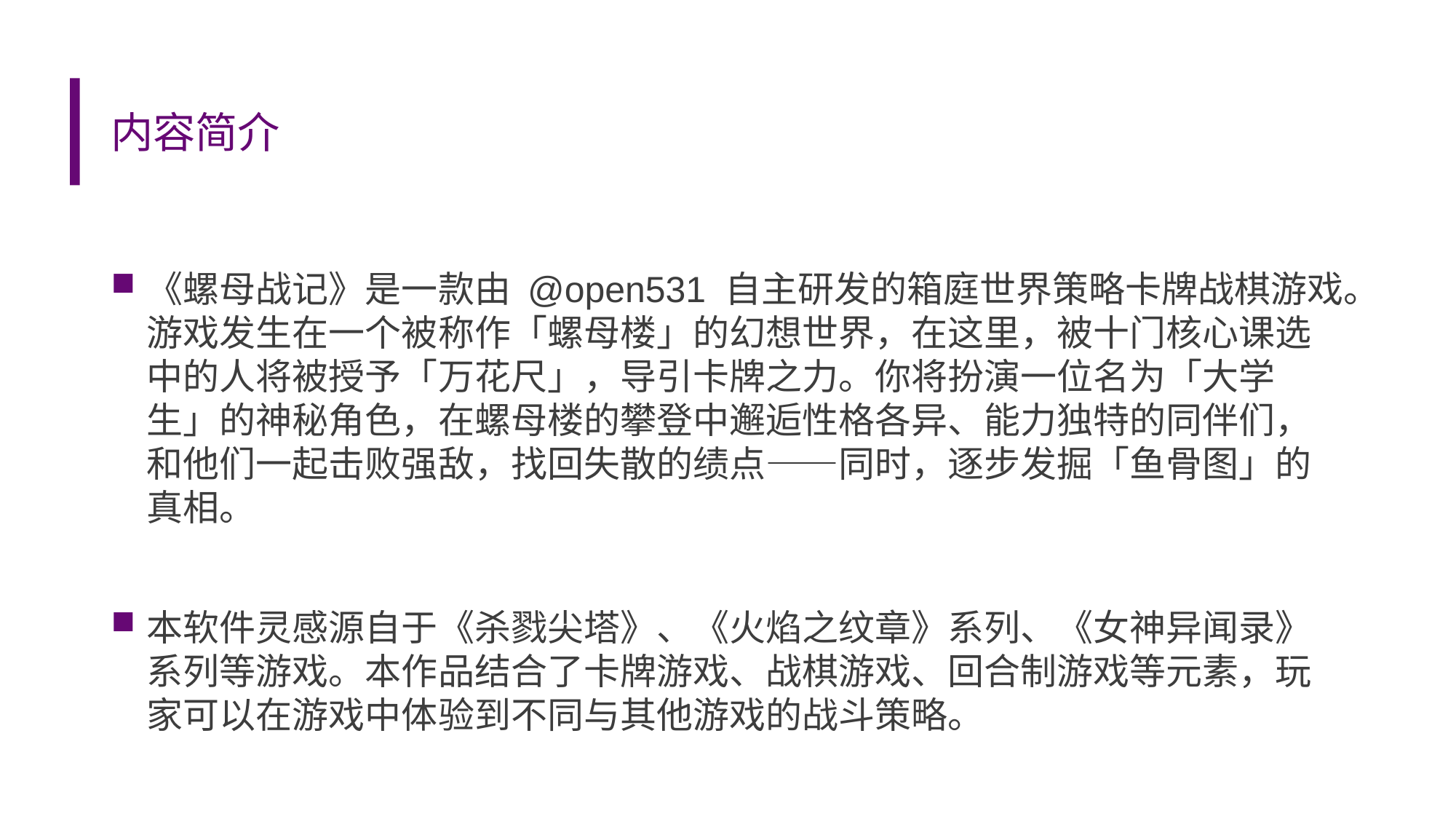

# 内容简介
《螺母战记》是一款由 @open531 自主研发的箱庭世界策略卡牌战棋游戏。游戏发生在一个被称作「螺母楼」的幻想世界，在这里，被十门核心课选中的人将被授予「万花尺」，导引卡牌之力。你将扮演一位名为「大学生」的神秘角色，在螺母楼的攀登中邂逅性格各异、能力独特的同伴们，和他们一起击败强敌，找回失散的绩点——同时，逐步发掘「鱼骨图」的真相。

本软件灵感源自于《杀戮尖塔》、《火焰之纹章》系列、《女神异闻录》系列等游戏。本作品结合了卡牌游戏、战棋游戏、回合制游戏等元素，玩家可以在游戏中体验到不同与其他游戏的战斗策略。